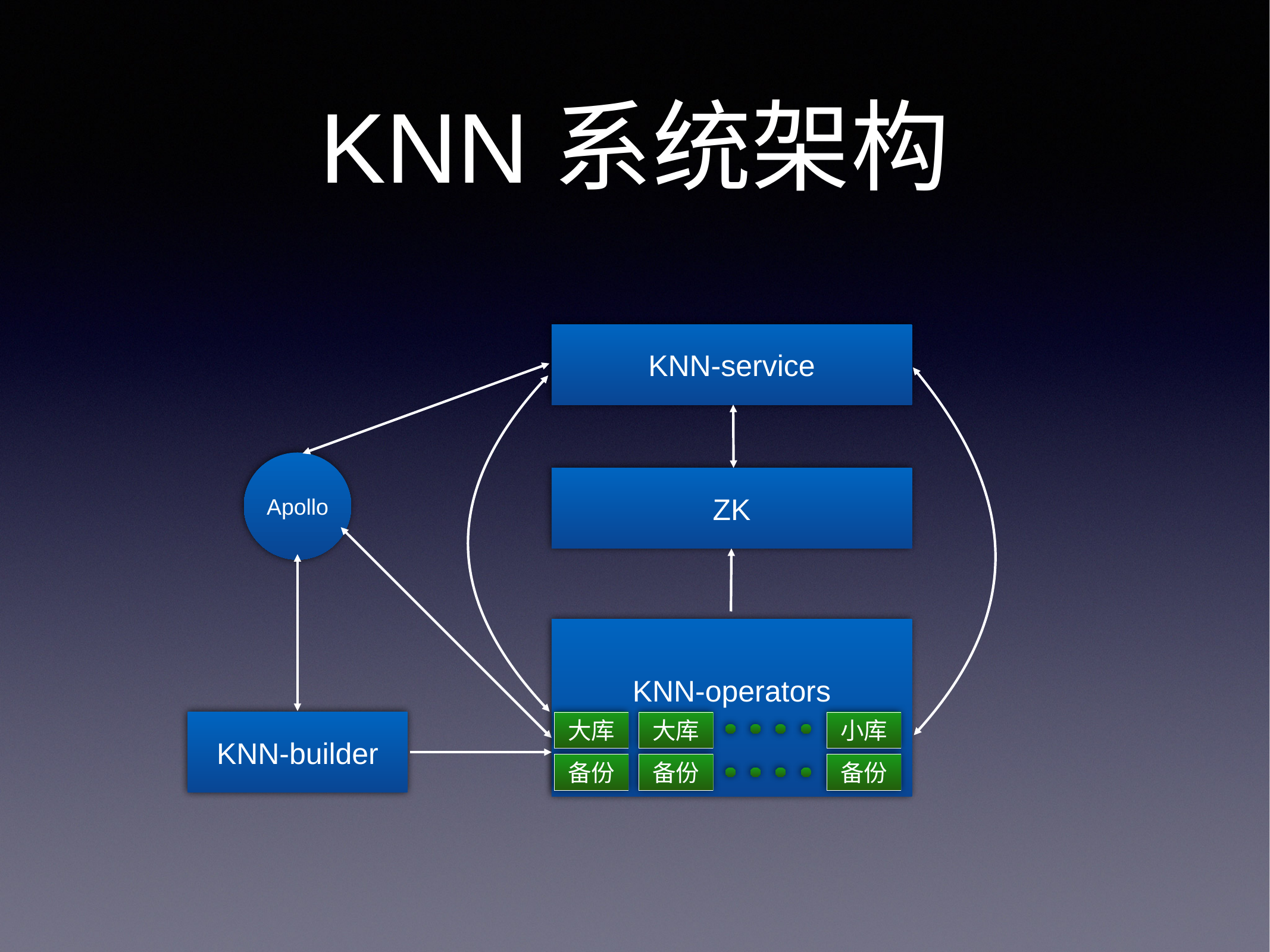

# KNN系统架构
KNN-service

Apollo
ZK

KNN-operators

大库
KNN-builder
大库

小库

备份
备份
备份